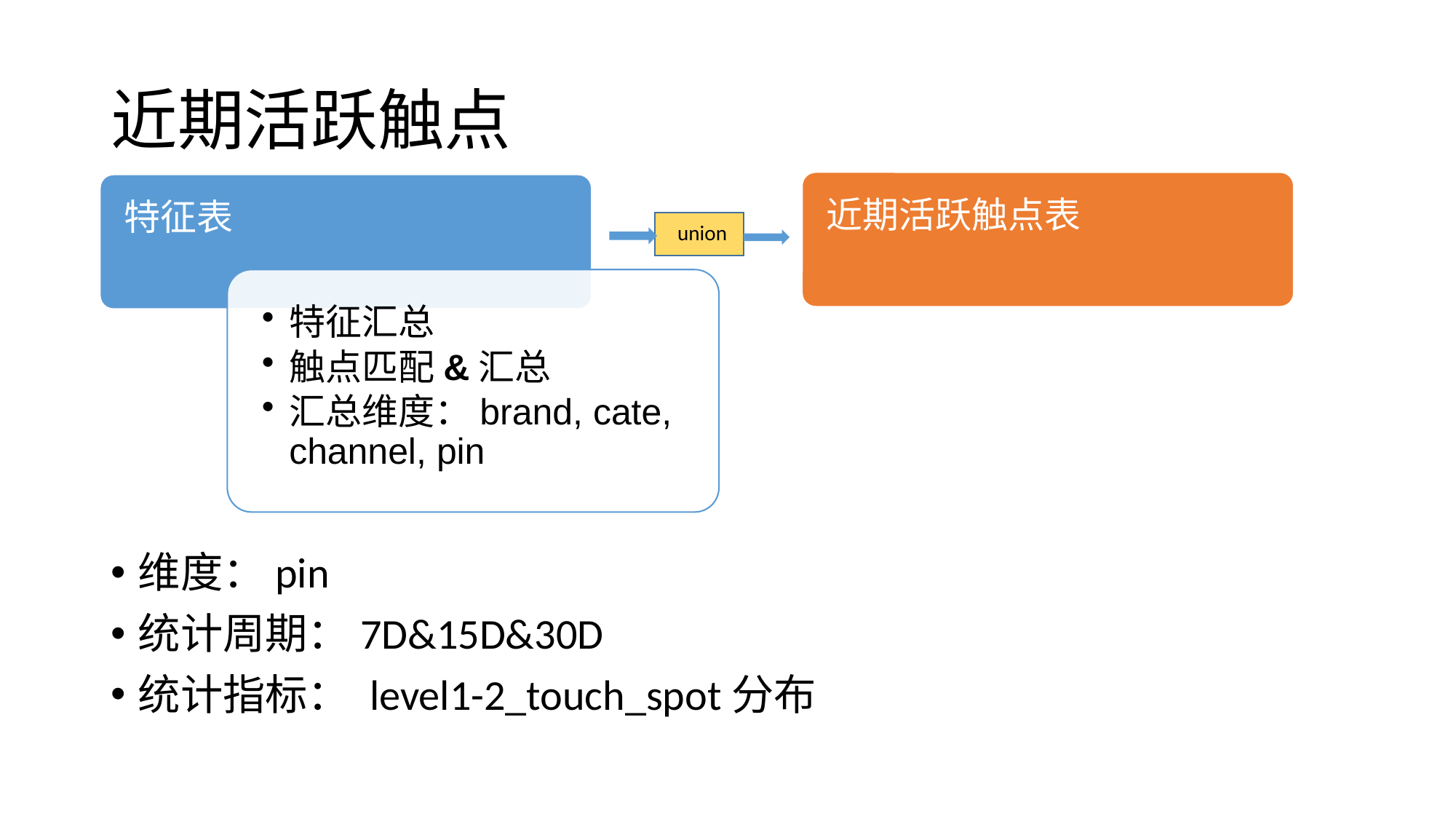

# 近期活跃触点
特征表
特征汇总
触点匹配&汇总
汇总维度：brand, cate, channel, pin

近期活跃触点表

union

维度：pin
统计周期：7D&15D&30D
统计指标： level1-2_touch_spot分布